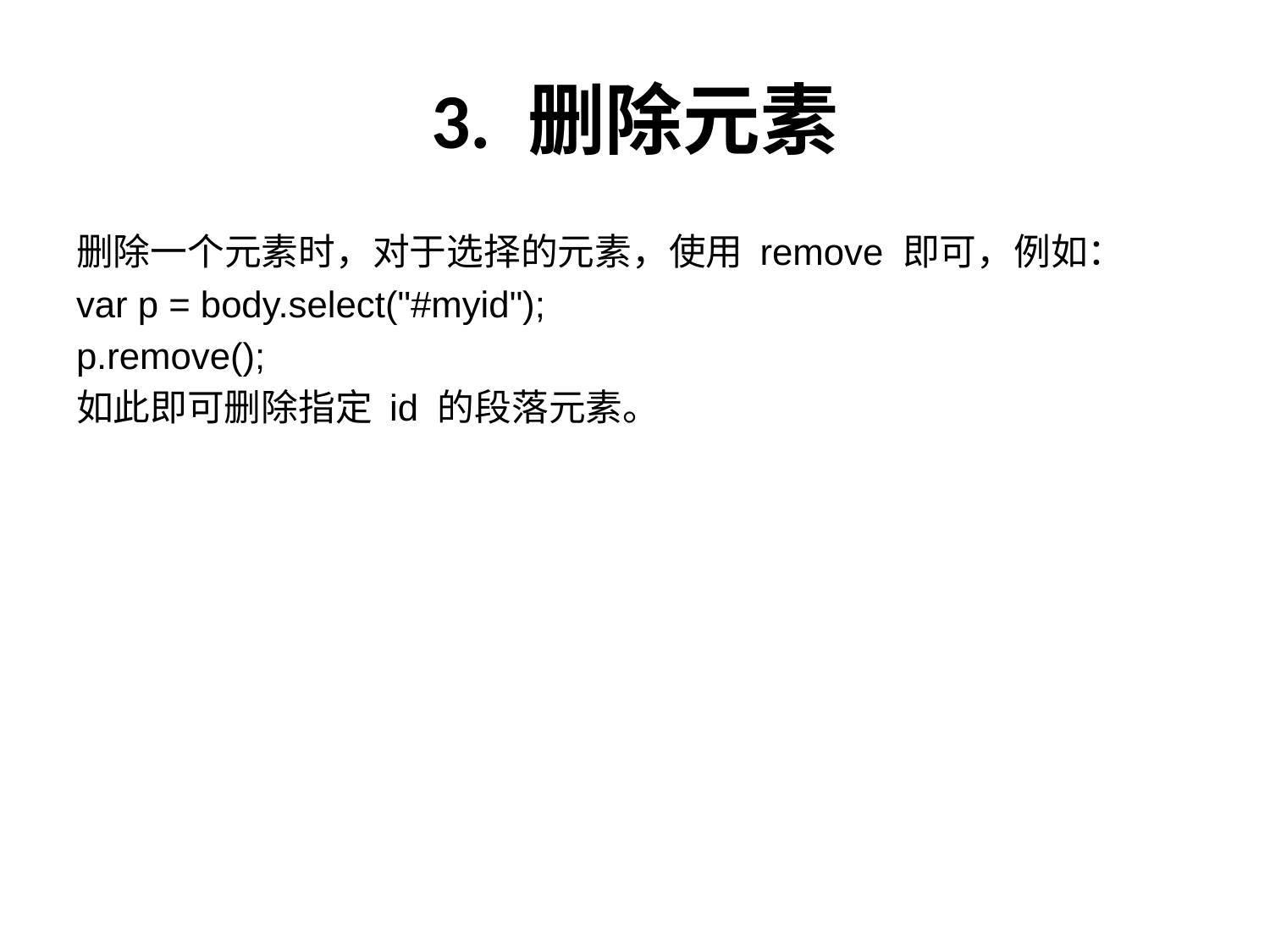

# 3. 删除元素
删除一个元素时，对于选择的元素，使用 remove 即可，例如：
var p = body.select("#myid");
p.remove();
如此即可删除指定 id 的段落元素。